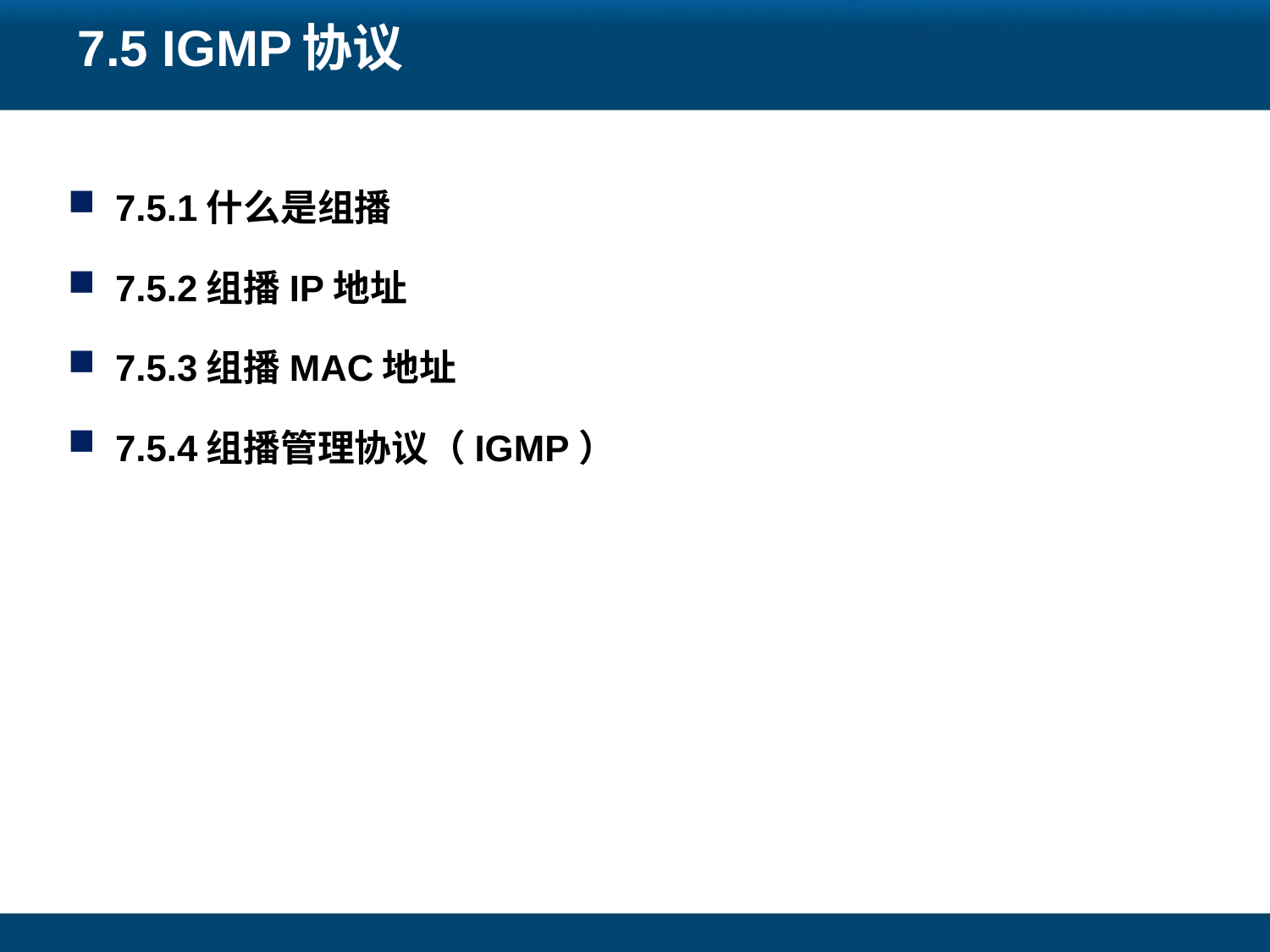

# 7.5 IGMP协议
7.5.1什么是组播
7.5.2组播IP地址
7.5.3组播MAC地址
7.5.4组播管理协议（IGMP）